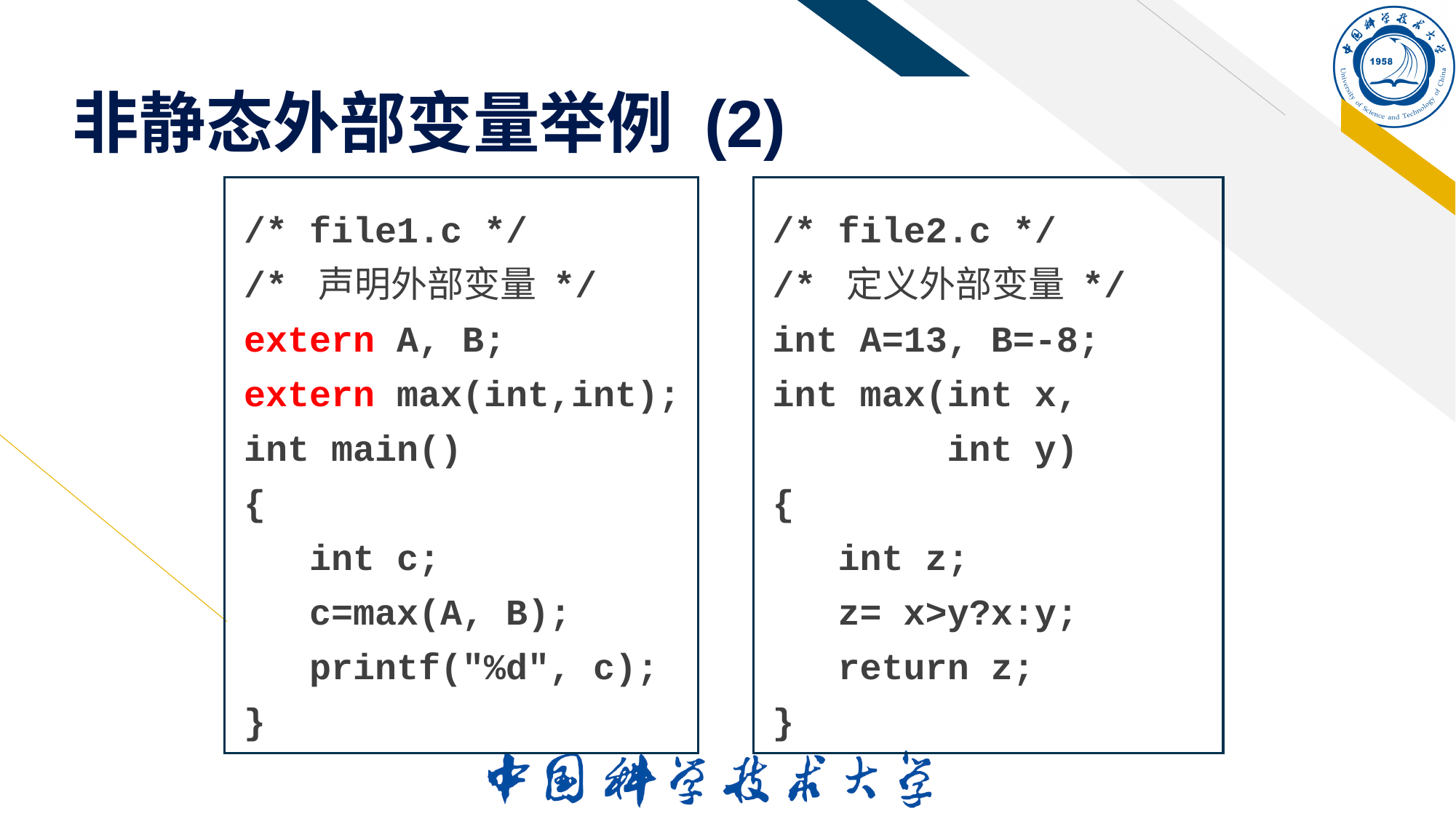

# 非静态外部变量举例 (2)
/* file1.c */
/* 声明外部变量 */
extern A, B;
extern max(int,int);
int main()
{
   int c;
   c=max(A, B);
   printf("%d", c);
}
/* file2.c */
/* 定义外部变量 */
int A=13, B=-8;
int max(int x,
        int y)
{
   int z;
   z= x>y?x:y;
   return z;
}